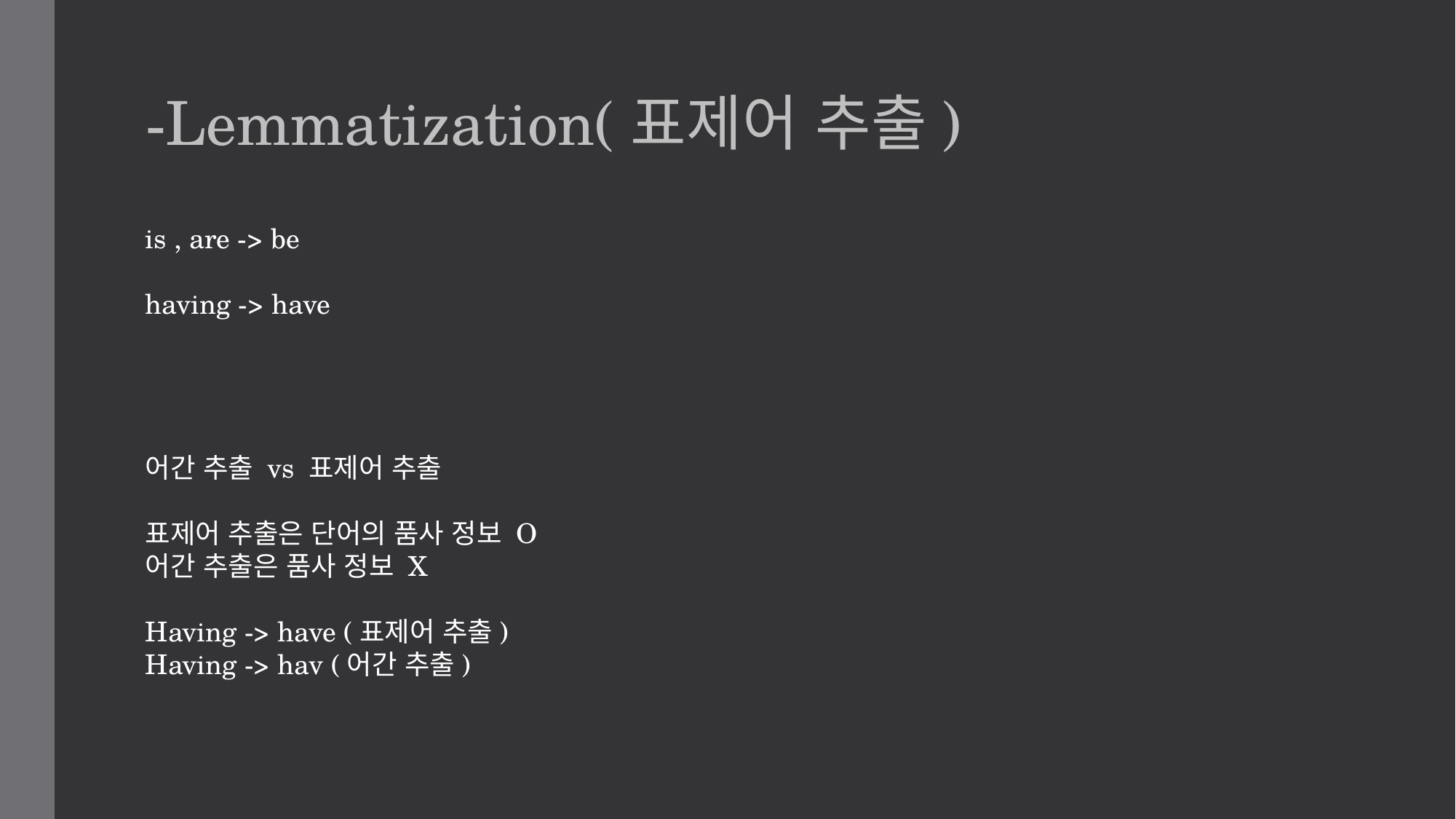

-Lemmatization(표제어 추출)

is , are -> be

having -> have

어간 추출 vs 표제어 추출

표제어 추출은 단어의 품사 정보 O
어간 추출은 품사 정보 X

Having -> have (표제어 추출)
Having -> hav (어간 추출)